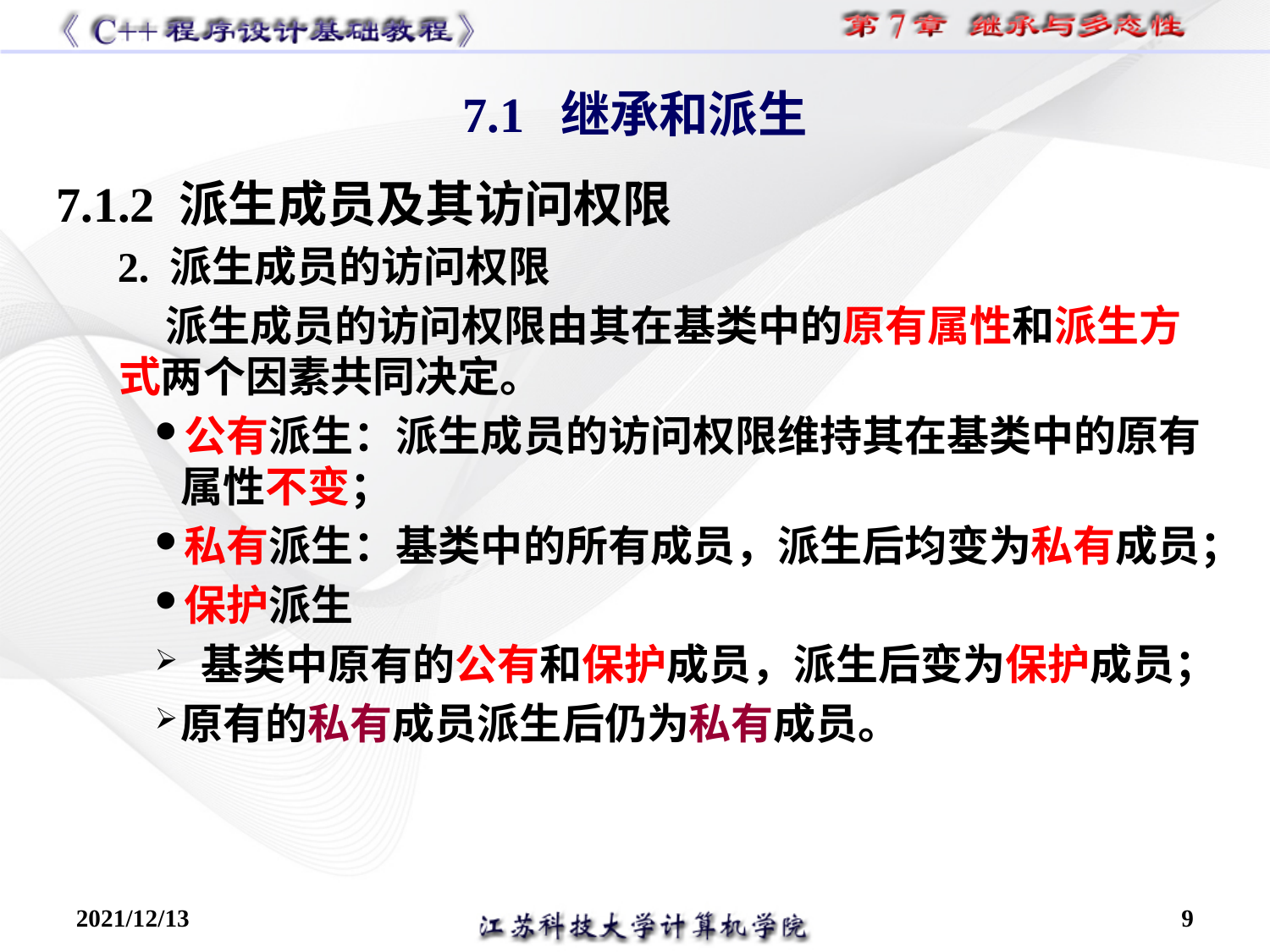

7.1.2 派生成员及其访问权限
2. 派生成员的访问权限
    派生成员的访问权限由其在基类中的原有属性和派生方式两个因素共同决定。
公有派生：派生成员的访问权限维持其在基类中的原有属性不变；
私有派生：基类中的所有成员，派生后均变为私有成员；
保护派生
 基类中原有的公有和保护成员，派生后变为保护成员；
原有的私有成员派生后仍为私有成员。
7.1  继承和派生